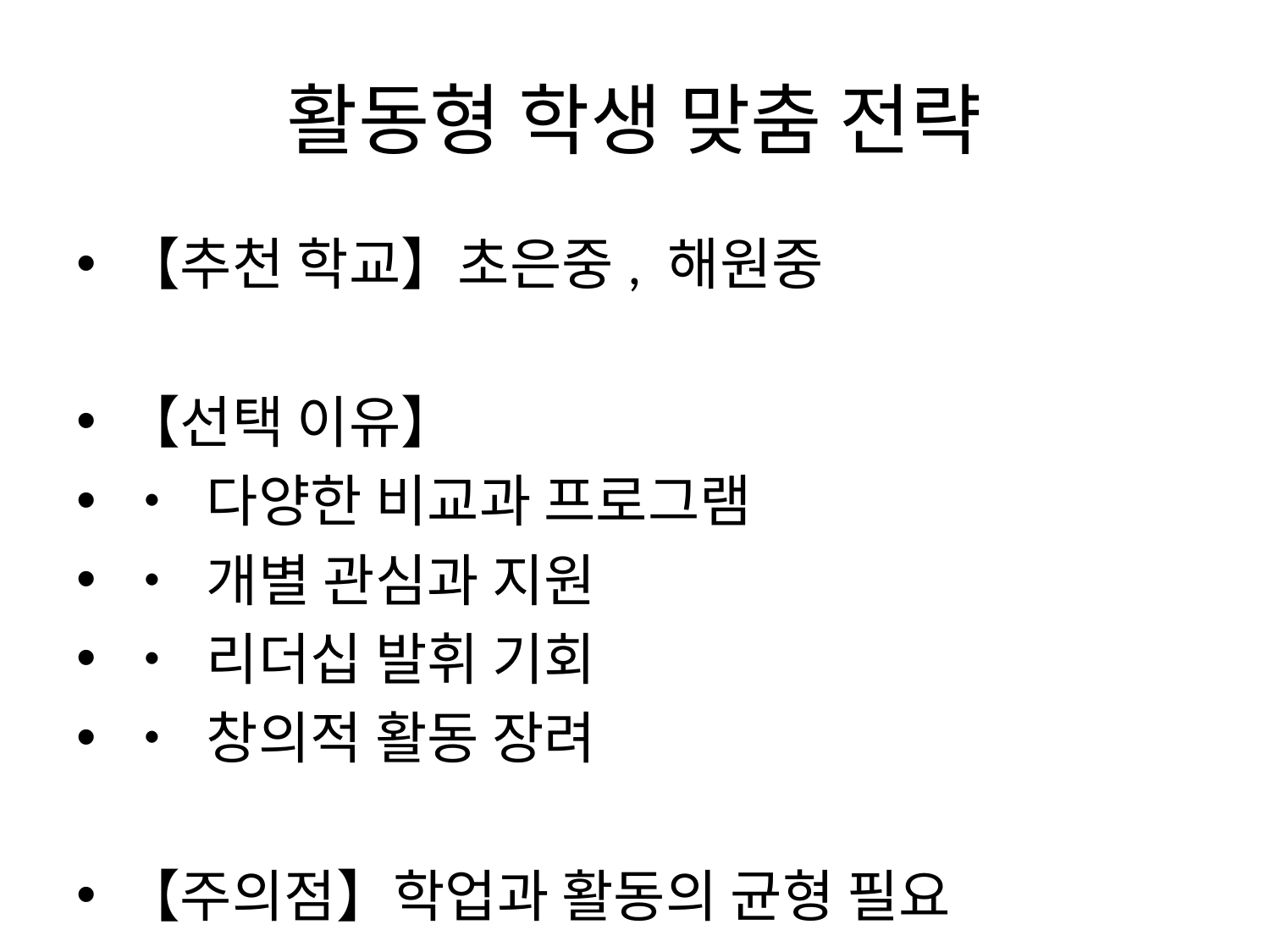

# 활동형 학생 맞춤 전략
【추천 학교】초은중, 해원중

【선택 이유】
• 다양한 비교과 프로그램
• 개별 관심과 지원
• 리더십 발휘 기회
• 창의적 활동 장려

【주의점】학업과 활동의 균형 필요